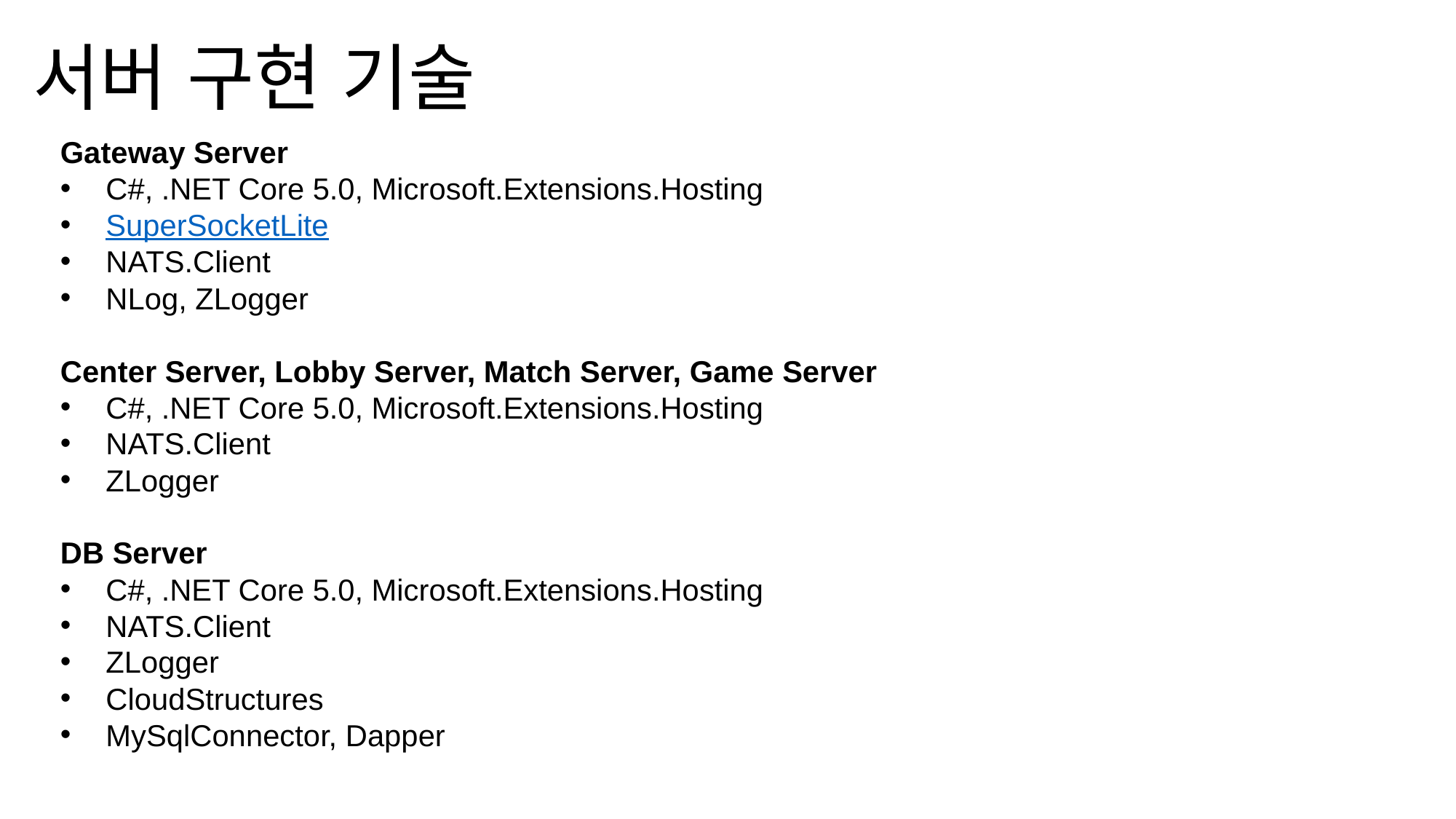

서버 구현 기술
Gateway Server
C#, .NET Core 5.0, Microsoft.Extensions.Hosting
SuperSocketLite
NATS.Client
NLog, ZLogger

Center Server, Lobby Server, Match Server, Game Server
C#, .NET Core 5.0, Microsoft.Extensions.Hosting
NATS.Client
ZLogger
DB Server
C#, .NET Core 5.0, Microsoft.Extensions.Hosting
NATS.Client
ZLogger
CloudStructures
MySqlConnector, Dapper